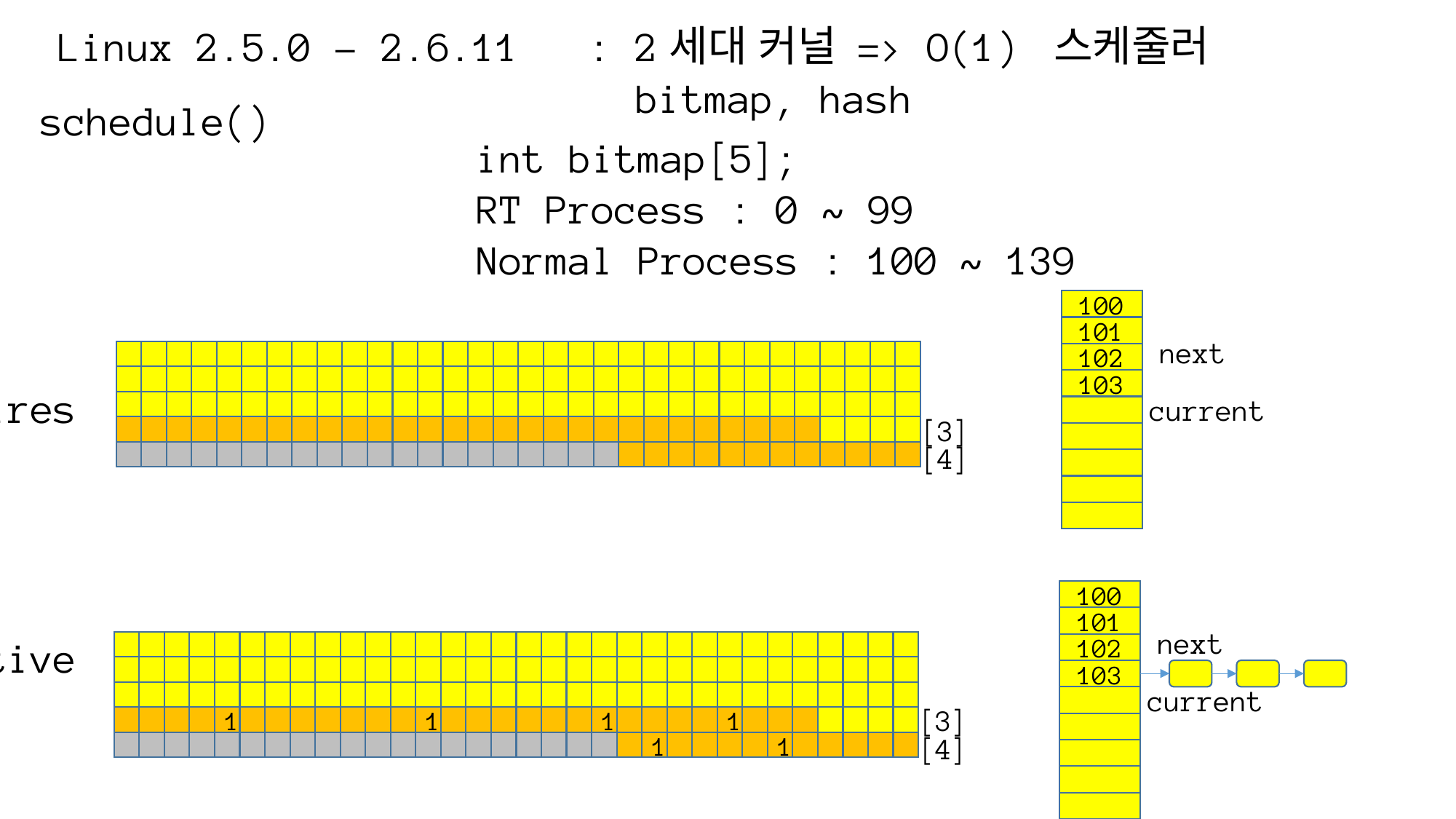

Linux 2.5.0 - 2.6.11   : 2세대 커널 => O(1) 스케줄러
                         bitmap, hash
schedule()
int bitmap[5];
RT Process : 0 ~ 99
Normal Process : 100 ~ 139
100
101
next

[3]

[4]

102
103
expires
current

100
101
next
active

[3]

1
1

1

1

[4]

1

1

102
103

current